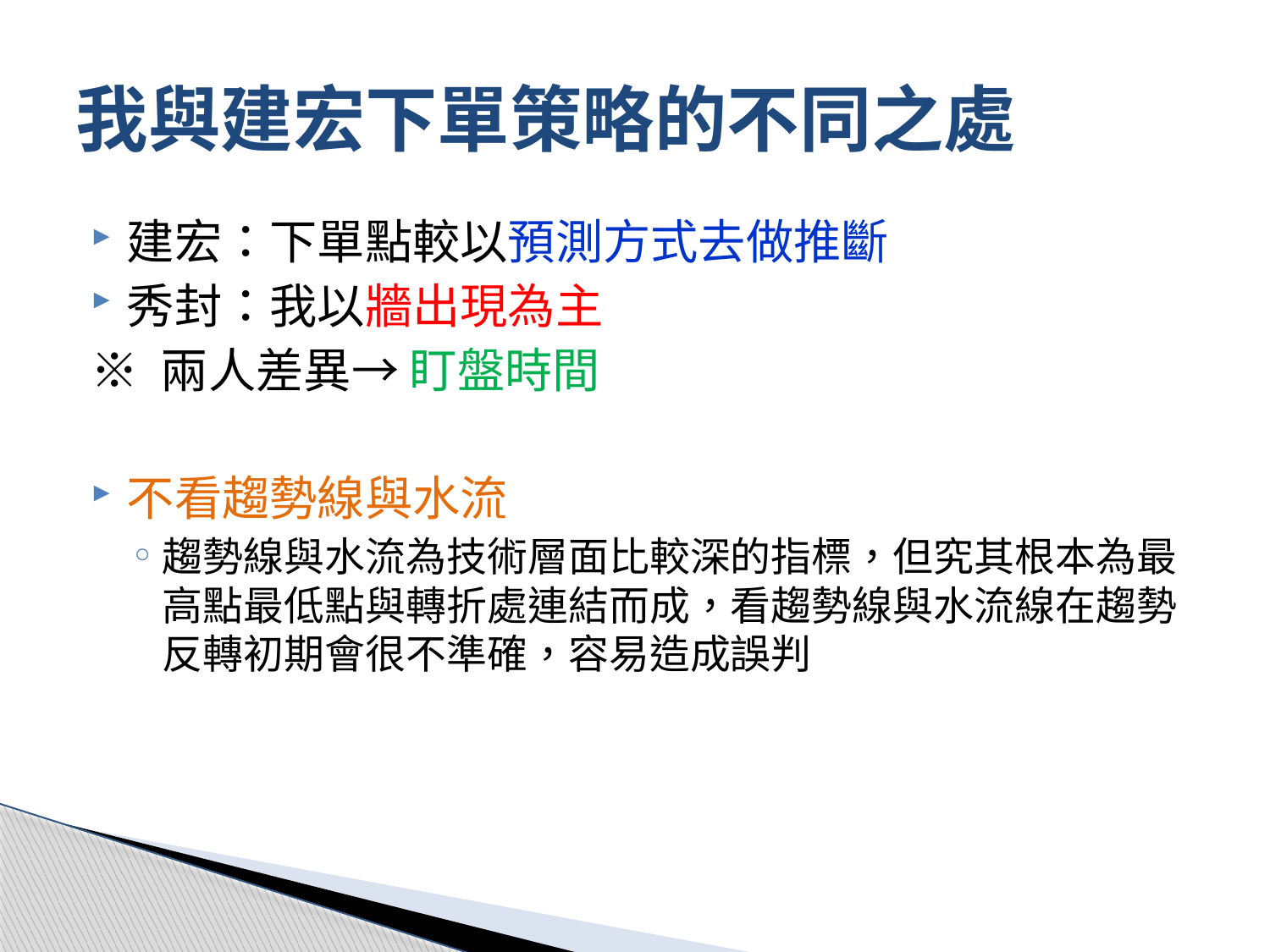

# 我與建宏下單策略的不同之處
建宏：下單點較以預測方式去做推斷
秀封：我以牆出現為主
※ 兩人差異→ 盯盤時間

不看趨勢線與水流
趨勢線與水流為技術層面比較深的指標，但究其根本為最高點最低點與轉折處連結而成，看趨勢線與水流線在趨勢反轉初期會很不準確，容易造成誤判